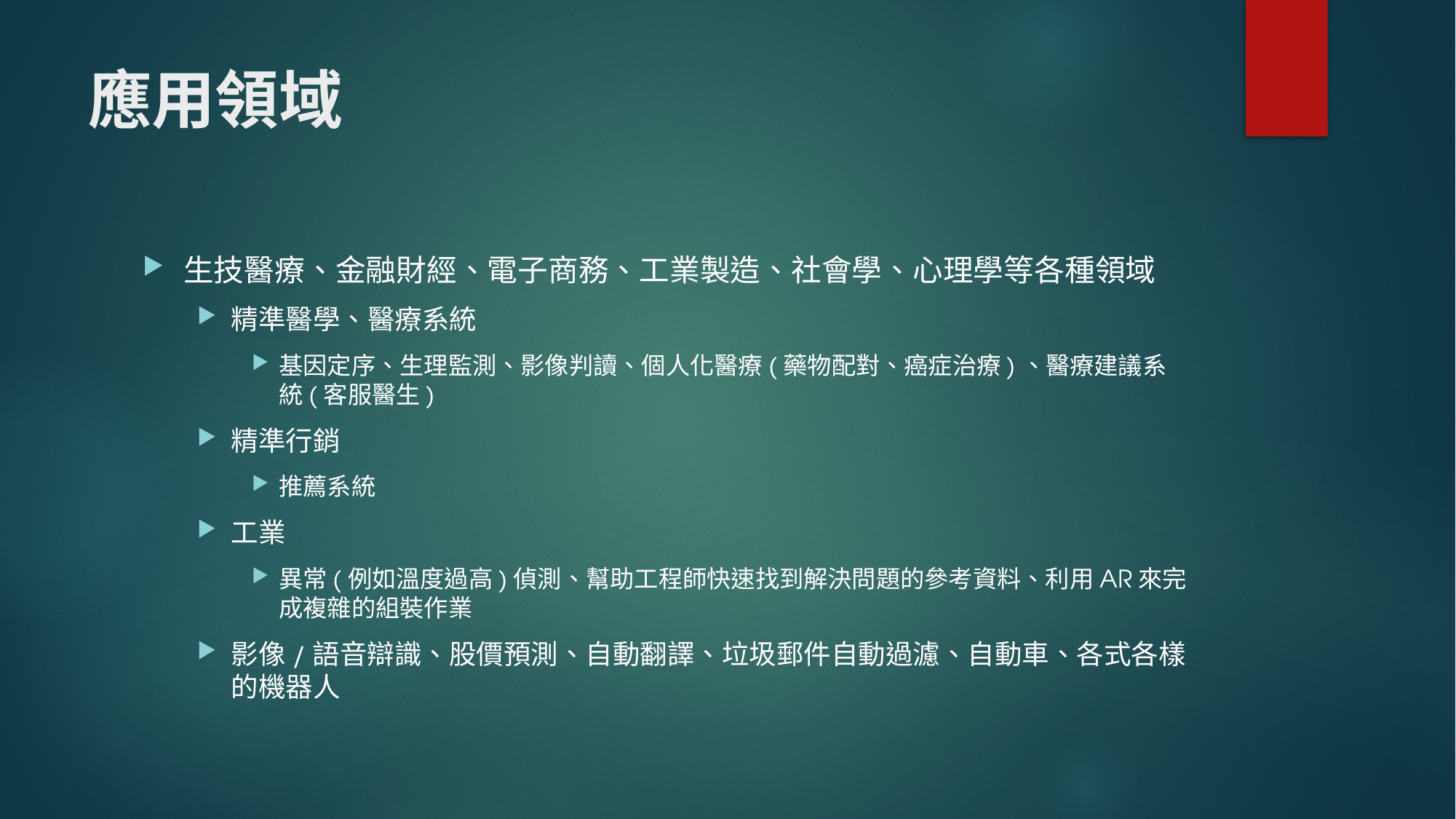

# 應用領域
生技醫療、金融財經、電子商務、工業製造、社會學、心理學等各種領域
精準醫學、醫療系統
基因定序、生理監測、影像判讀、個人化醫療(藥物配對、癌症治療)、醫療建議系統(客服醫生)
精準行銷
推薦系統
工業
異常(例如溫度過高)偵測、幫助工程師快速找到解決問題的參考資料、利用AR來完成複雜的組裝作業
影像/語音辯識、股價預測、自動翻譯、垃圾郵件自動過濾、自動車、各式各樣的機器人